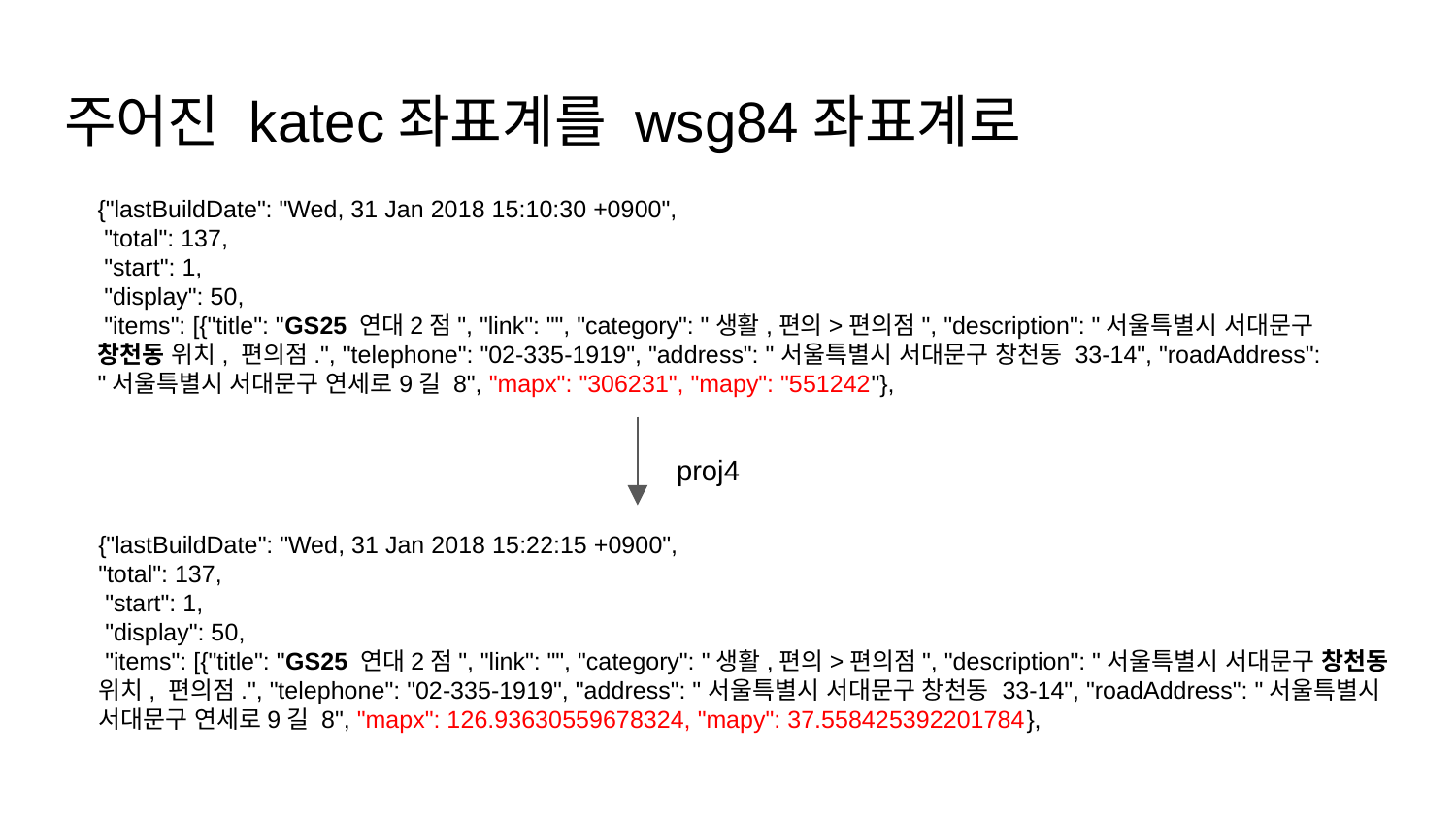

# 주어진 katec좌표계를 wsg84좌표계로
{"lastBuildDate": "Wed, 31 Jan 2018 15:10:30 +0900",
 "total": 137,
 "start": 1,
 "display": 50,
 "items": [{"title": "GS25 연대2점", "link": "", "category": "생활,편의>편의점", "description": "서울특별시 서대문구 창천동 위치, 편의점.", "telephone": "02-335-1919", "address": "서울특별시 서대문구 창천동 33-14", "roadAddress": "서울특별시 서대문구 연세로9길 8", "mapx": "306231", "mapy": "551242"},
proj4
{"lastBuildDate": "Wed, 31 Jan 2018 15:22:15 +0900",
"total": 137,
 "start": 1,
 "display": 50,
 "items": [{"title": "GS25 연대2점", "link": "", "category": "생활,편의>편의점", "description": "서울특별시 서대문구 창천동 위치, 편의점.", "telephone": "02-335-1919", "address": "서울특별시 서대문구 창천동 33-14", "roadAddress": "서울특별시 서대문구 연세로9길 8", "mapx": 126.93630559678324, "mapy": 37.558425392201784},